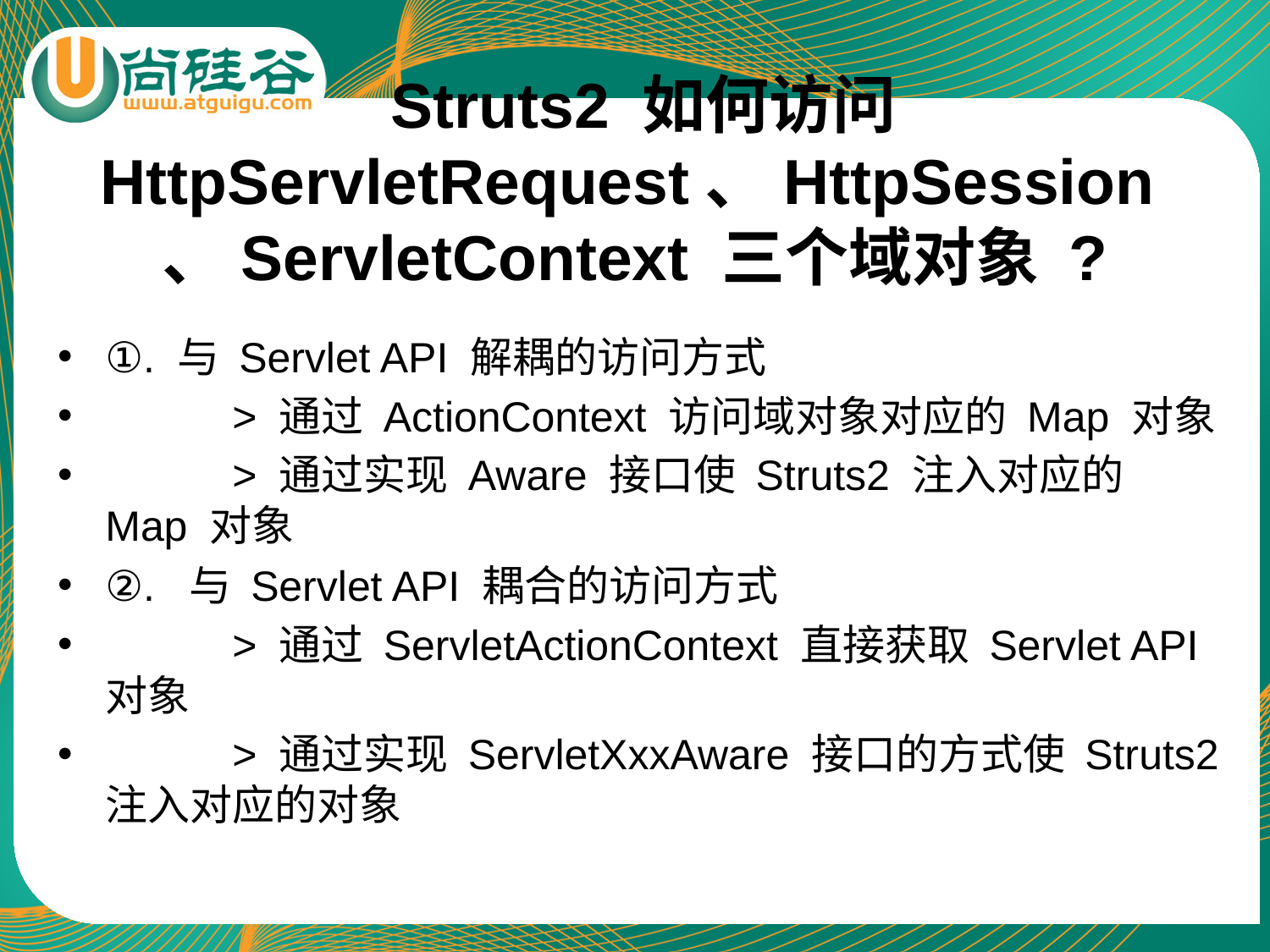

# Struts2 如何访问 HttpServletRequest、HttpSession、ServletContext 三个域对象 ?
①. 与 Servlet API 解耦的访问方式
	> 通过 ActionContext 访问域对象对应的 Map 对象
	> 通过实现 Aware 接口使 Struts2 注入对应的 Map 对象
②.  与 Servlet API 耦合的访问方式
	> 通过 ServletActionContext 直接获取 Servlet API 对象
	> 通过实现 ServletXxxAware 接口的方式使 Struts2 注入对应的对象